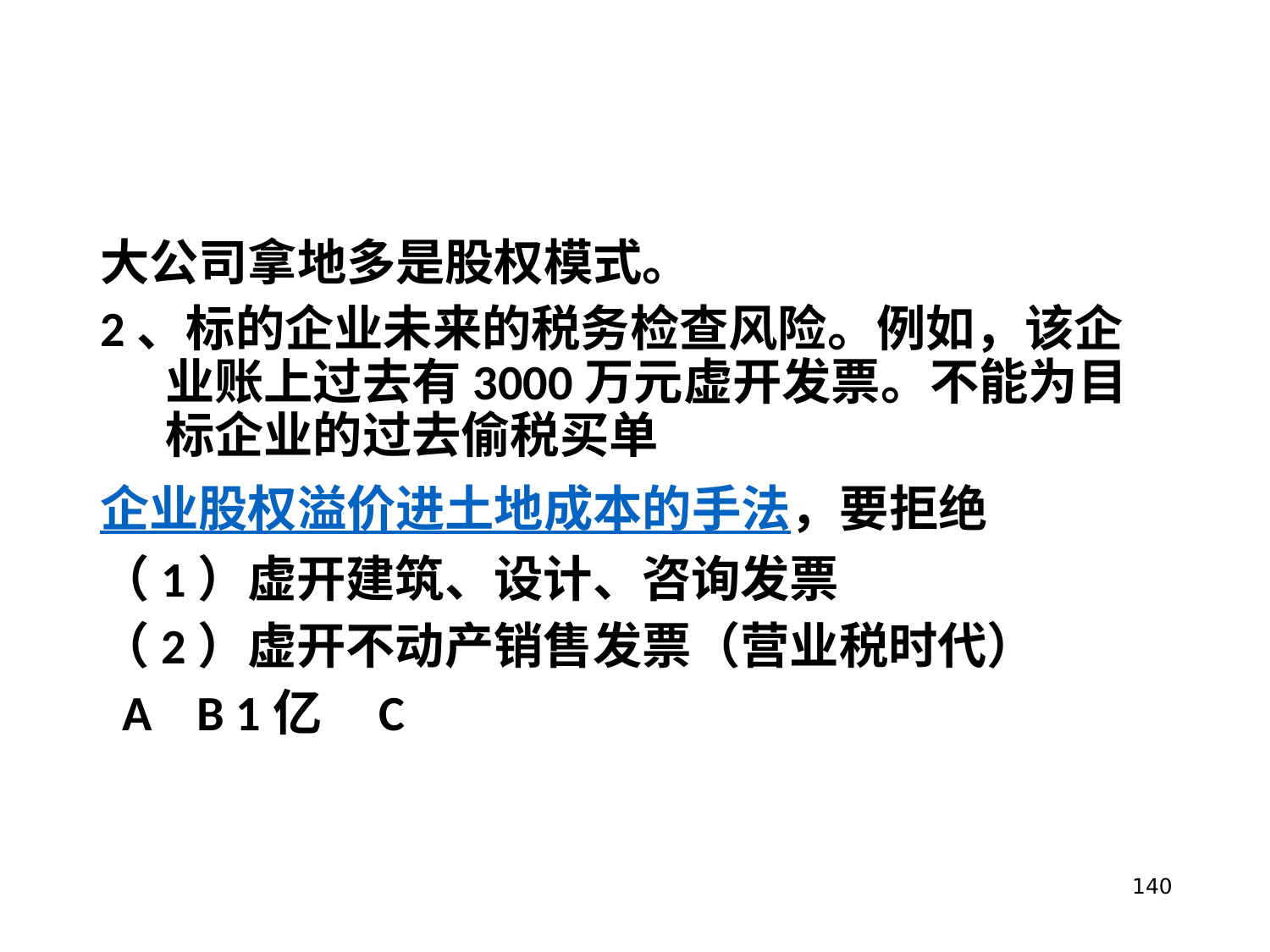

#
大公司拿地多是股权模式。
2、标的企业未来的税务检查风险。例如，该企业账上过去有3000万元虚开发票。不能为目标企业的过去偷税买单
企业股权溢价进土地成本的手法，要拒绝
（1）虚开建筑、设计、咨询发票
（2）虚开不动产销售发票（营业税时代）
  A    B 1亿    C

140